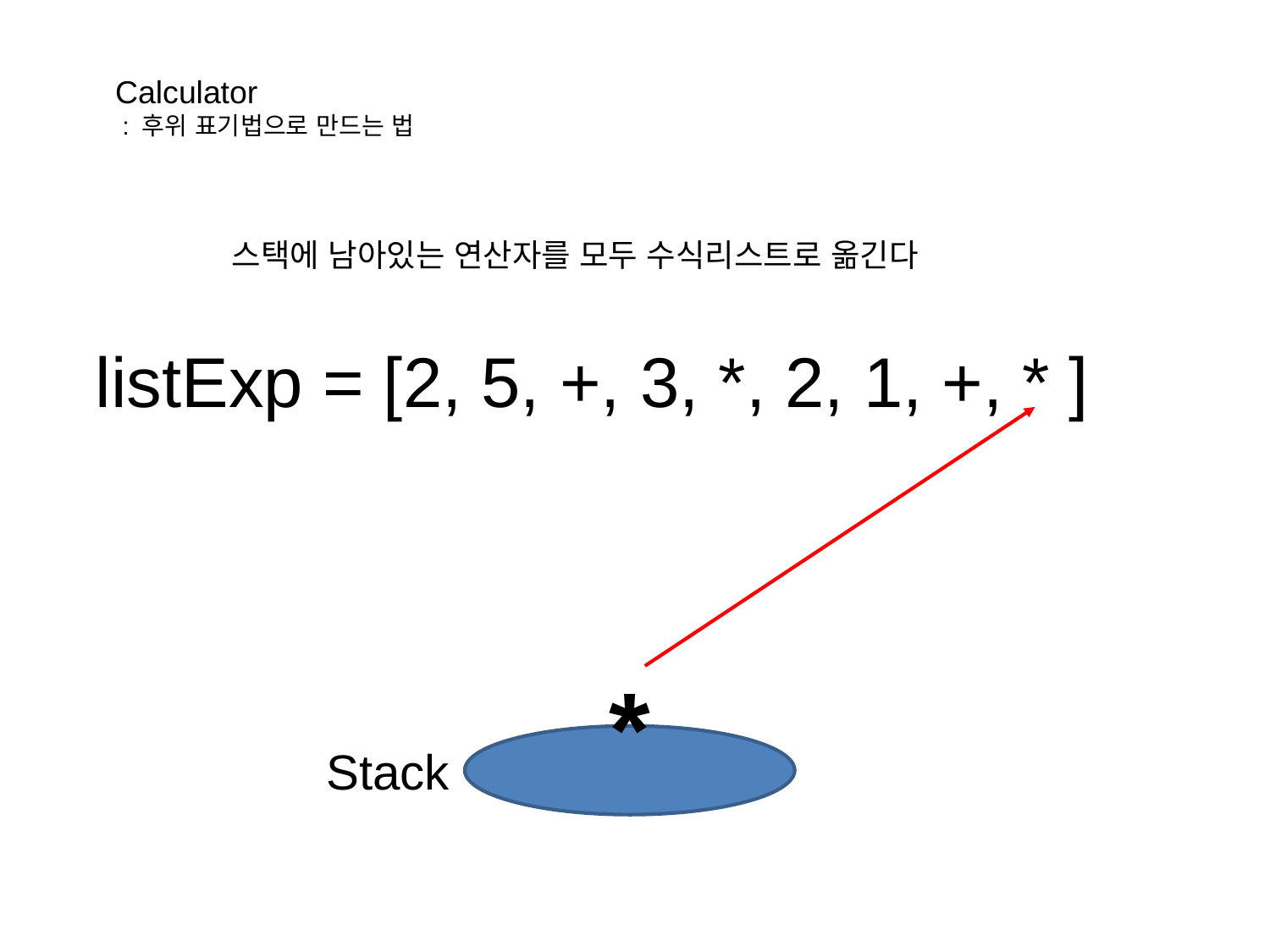

Calculator
 : 후위 표기법으로 만드는 법

스택에 남아있는 연산자를 모두 수식리스트로 옮긴다
listExp = [2, 5, +, 3, *, 2, 1, +, * ]
*

Stack